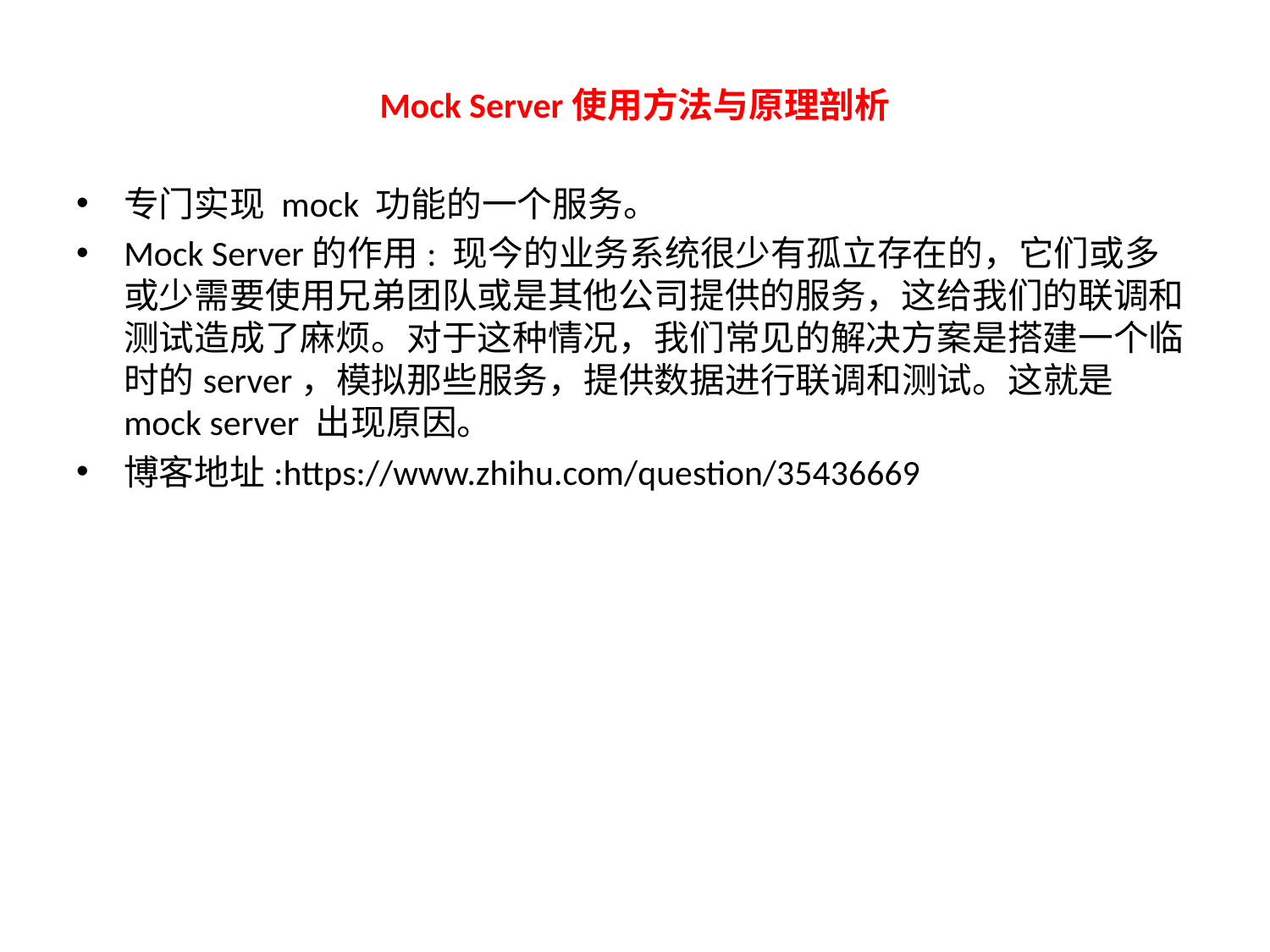

Mock Server使用方法与原理剖析

专门实现 mock 功能的一个服务。
Mock Server的作用: 现今的业务系统很少有孤立存在的，它们或多或少需要使用兄弟团队或是其他公司提供的服务，这给我们的联调和测试造成了麻烦。对于这种情况，我们常见的解决方案是搭建一个临时的server，模拟那些服务，提供数据进行联调和测试。这就是 mock server 出现原因。
博客地址:https://www.zhihu.com/question/35436669